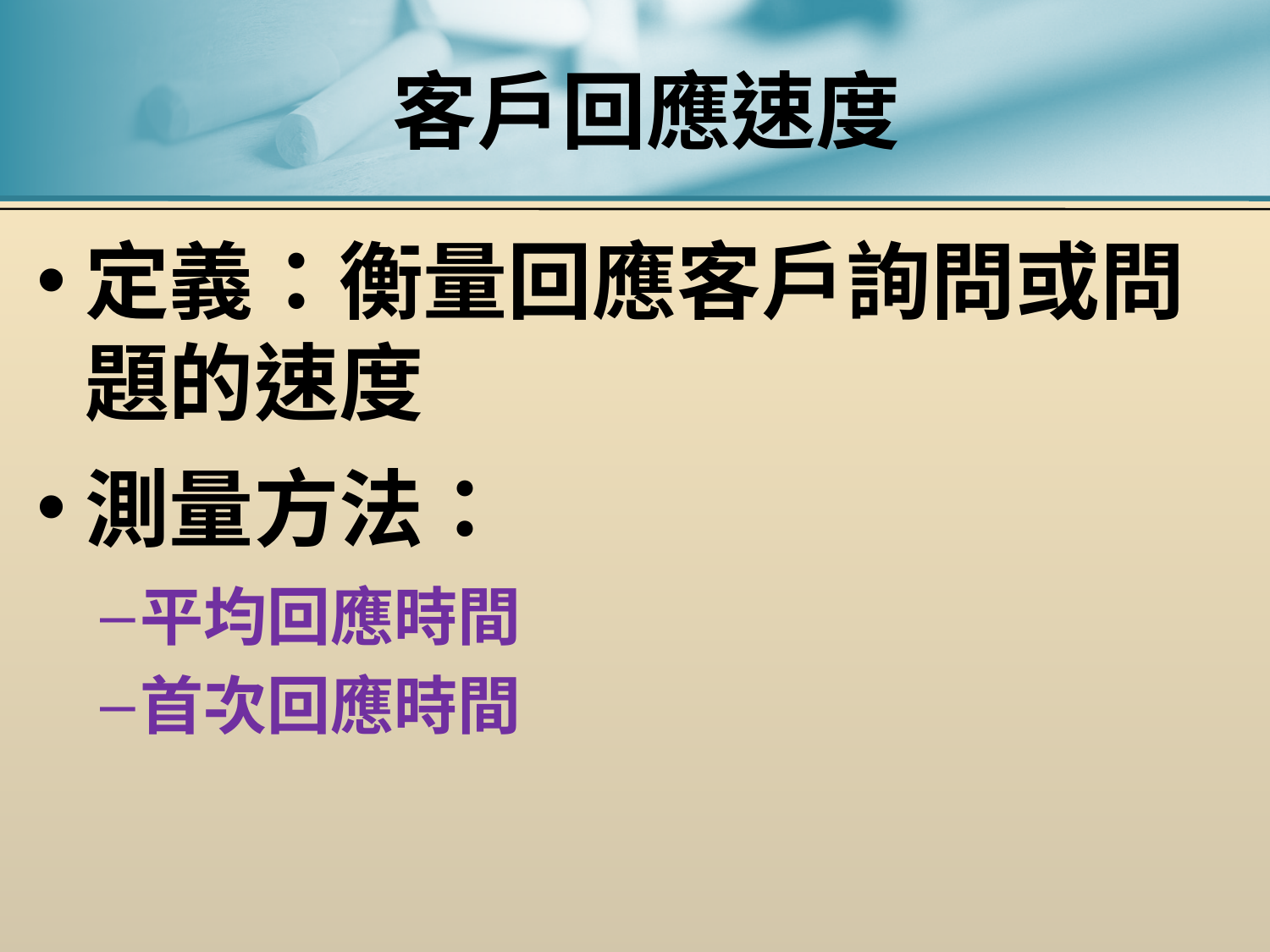

# 客戶回應速度
定義：衡量回應客戶詢問或問題的速度
測量方法：
平均回應時間
首次回應時間